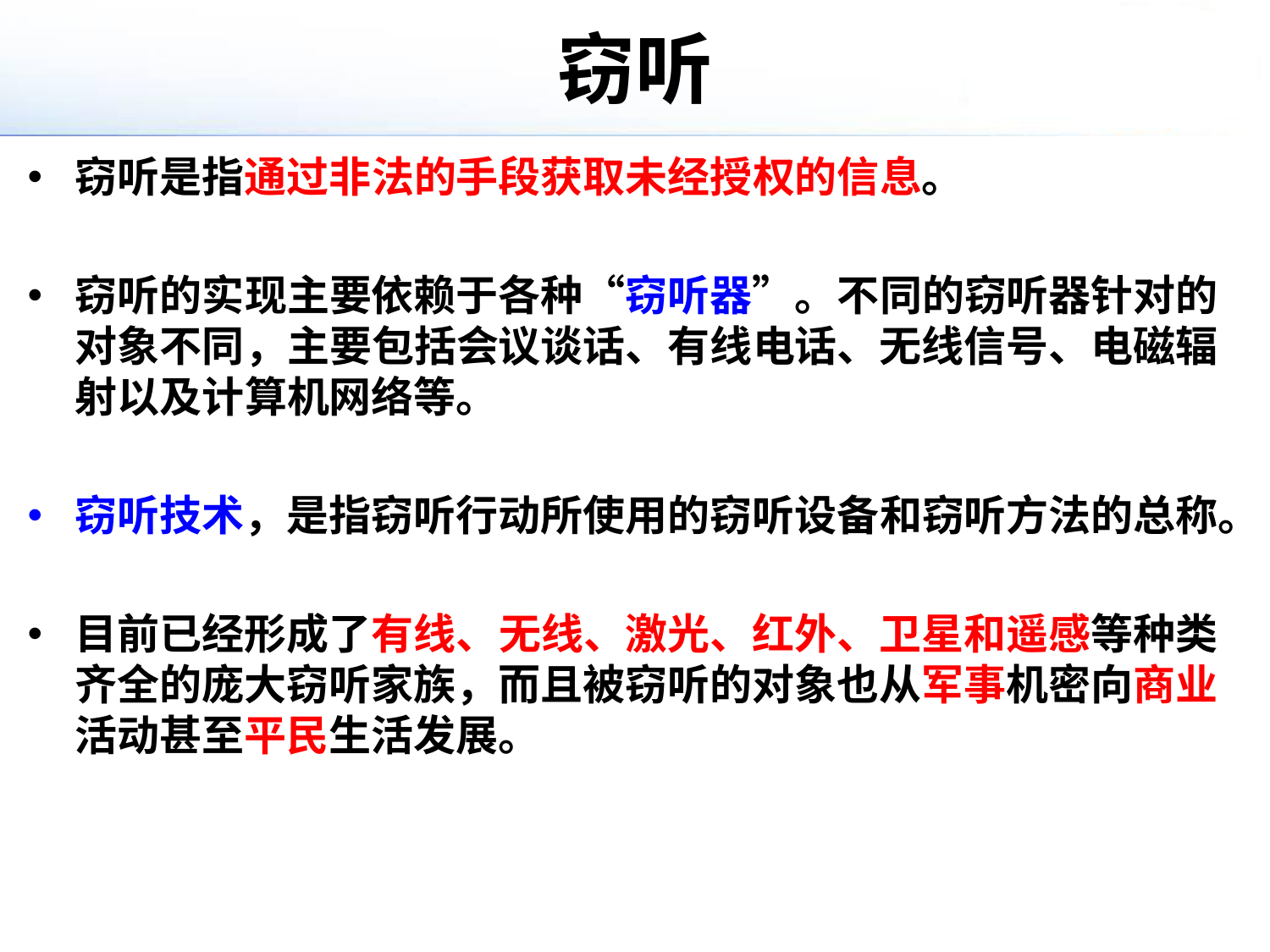

# 窃听
窃听是指通过非法的手段获取未经授权的信息。

窃听的实现主要依赖于各种“窃听器”。不同的窃听器针对的对象不同，主要包括会议谈话、有线电话、无线信号、电磁辐射以及计算机网络等。

窃听技术，是指窃听行动所使用的窃听设备和窃听方法的总称。

目前已经形成了有线、无线、激光、红外、卫星和遥感等种类齐全的庞大窃听家族，而且被窃听的对象也从军事机密向商业活动甚至平民生活发展。